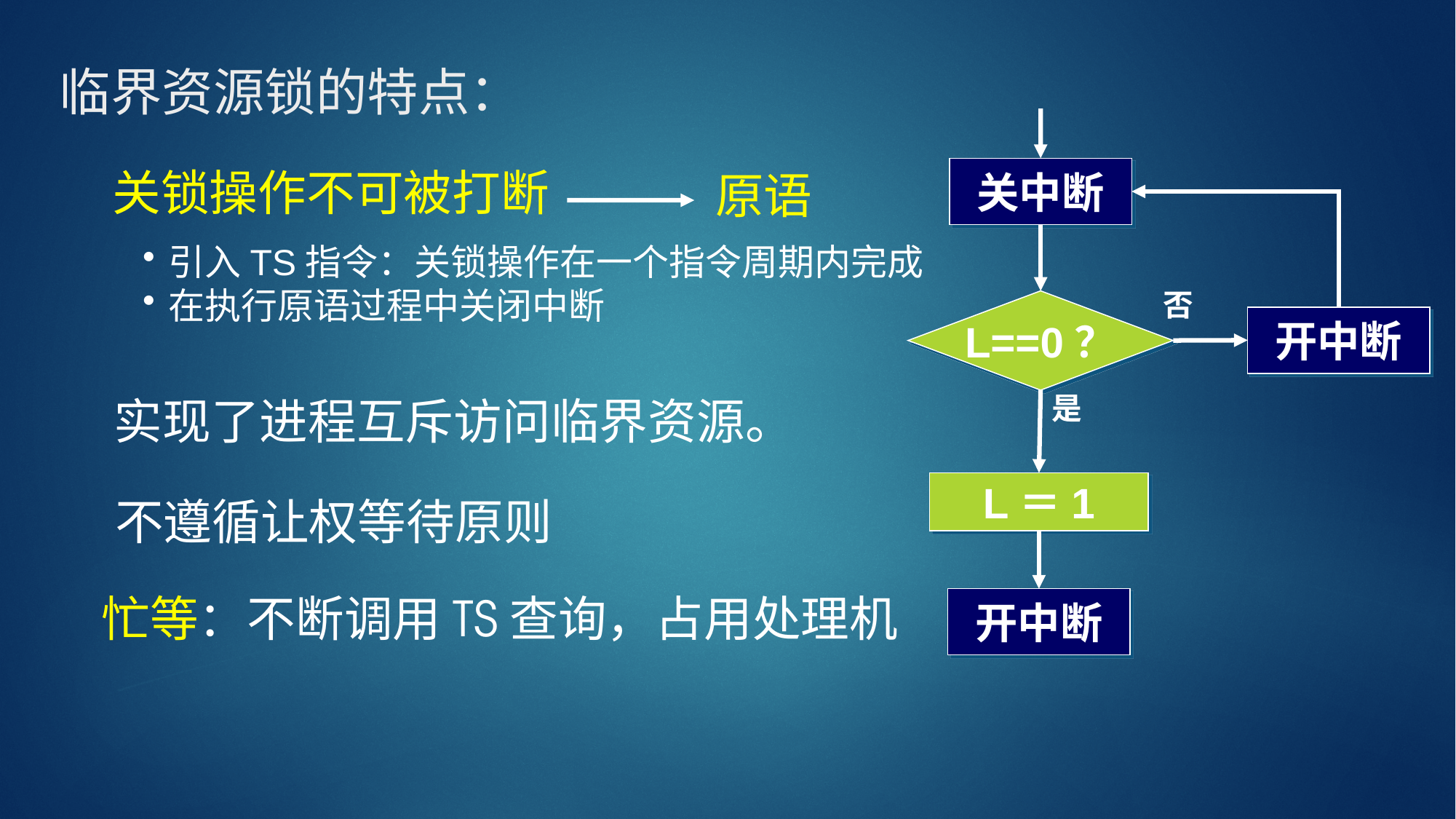

# 临界资源锁的特点：

关中断
否
L==0？
开中断
是
L＝1
开中断
关锁操作不可被打断
原语

引入TS指令：关锁操作在一个指令周期内完成
在执行原语过程中关闭中断
实现了进程互斥访问临界资源。
不遵循让权等待原则
忙等：不断调用TS查询，占用处理机